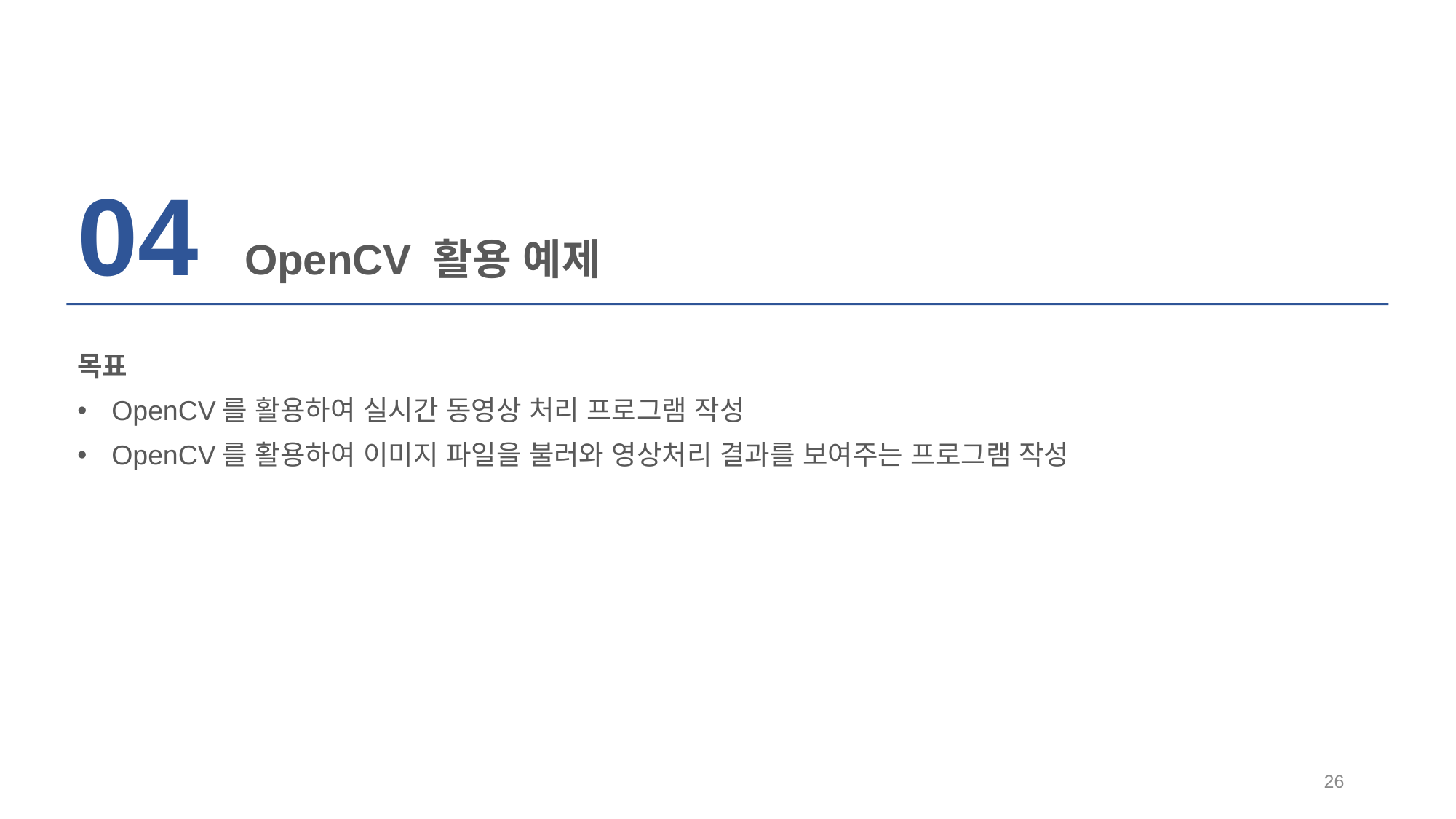

04
OpenCV 활용 예제
목표
OpenCV를 활용하여 실시간 동영상 처리 프로그램 작성
OpenCV를 활용하여 이미지 파일을 불러와 영상처리 결과를 보여주는 프로그램 작성

26